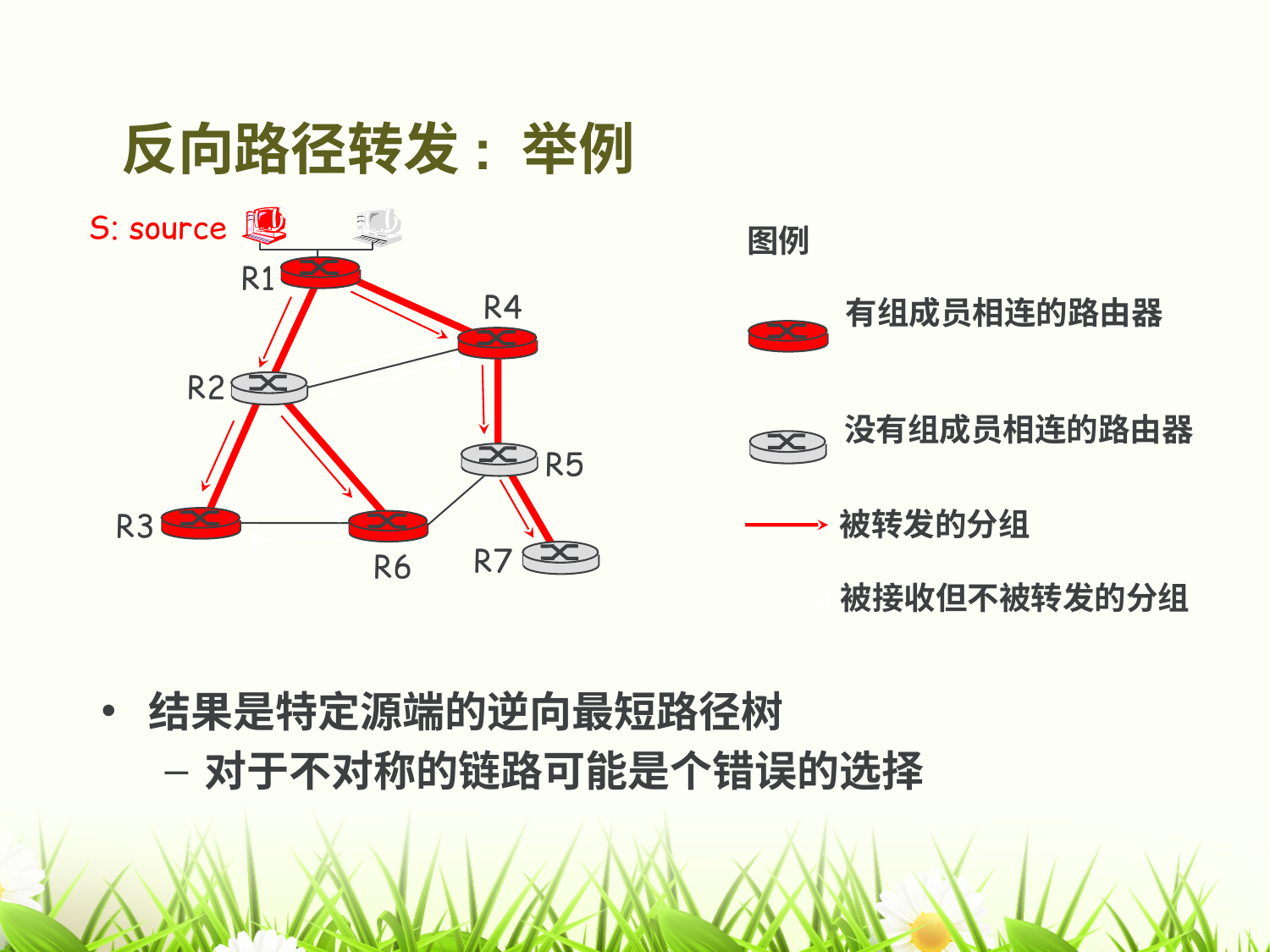

# 反向路径转发: 举例
S: source

图例
R1

R4

有组成员相连的路由器

R2

没有组成员相连的路由器

R5

被转发的分组
R3

R7

R6

被接收但不被转发的分组

结果是特定源端的逆向最短路径树
对于不对称的链路可能是个错误的选择